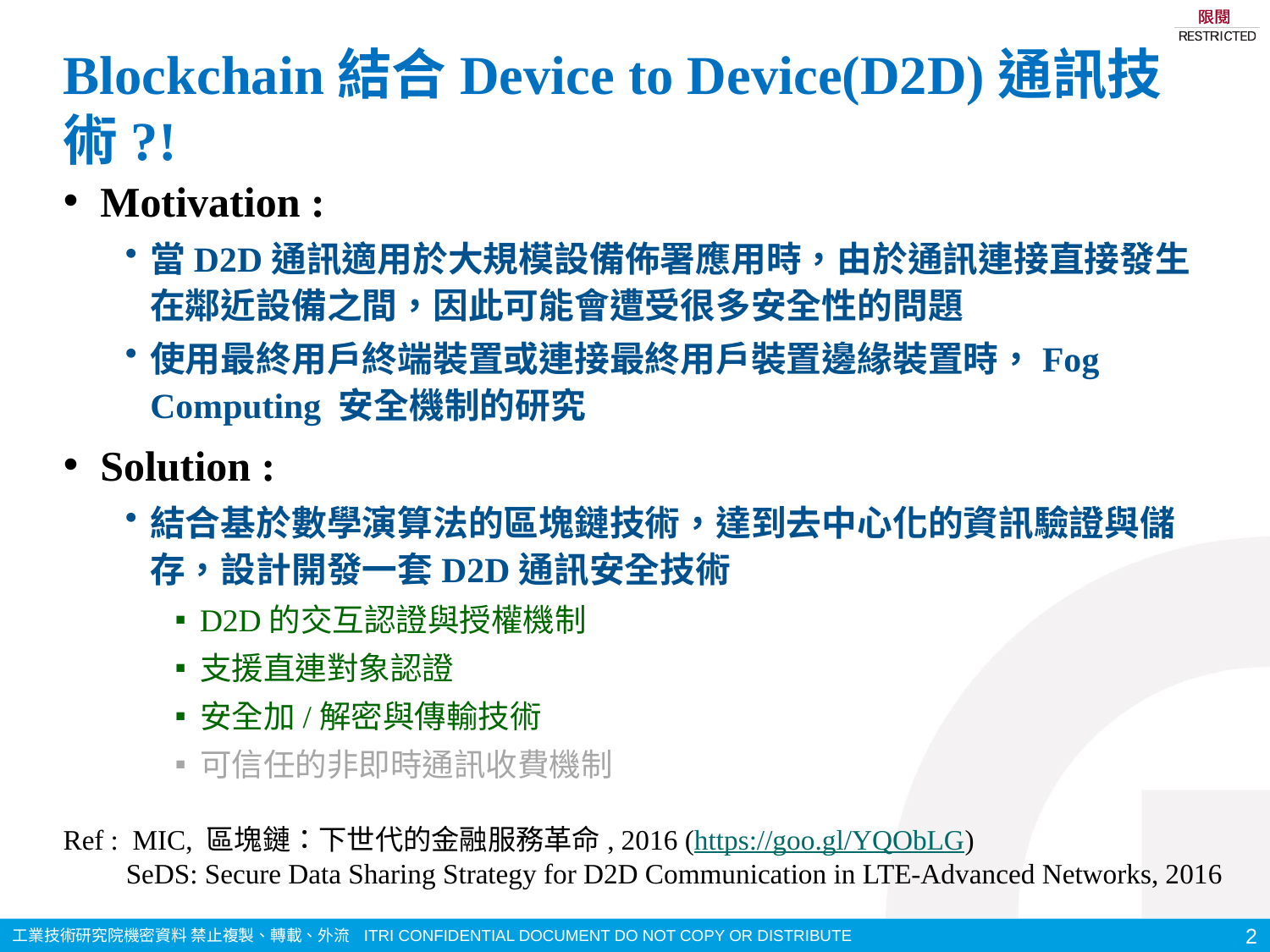

# Blockchain結合Device to Device(D2D)通訊技術?!
Motivation :
當D2D通訊適用於大規模設備佈署應用時，由於通訊連接直接發生在鄰近設備之間，因此可能會遭受很多安全性的問題
使用最終用戶終端裝置或連接最終用戶裝置邊緣裝置時，Fog Computing 安全機制的研究
Solution :
結合基於數學演算法的區塊鏈技術，達到去中心化的資訊驗證與儲存，設計開發一套D2D通訊安全技術
D2D的交互認證與授權機制
支援直連對象認證
安全加/解密與傳輸技術
可信任的非即時通訊收費機制

Ref :  MIC, 區塊鏈：下世代的金融服務革命, 2016 (https://goo.gl/YQObLG)
         SeDS: Secure Data Sharing Strategy for D2D Communication in LTE-Advanced Networks, 2016
2